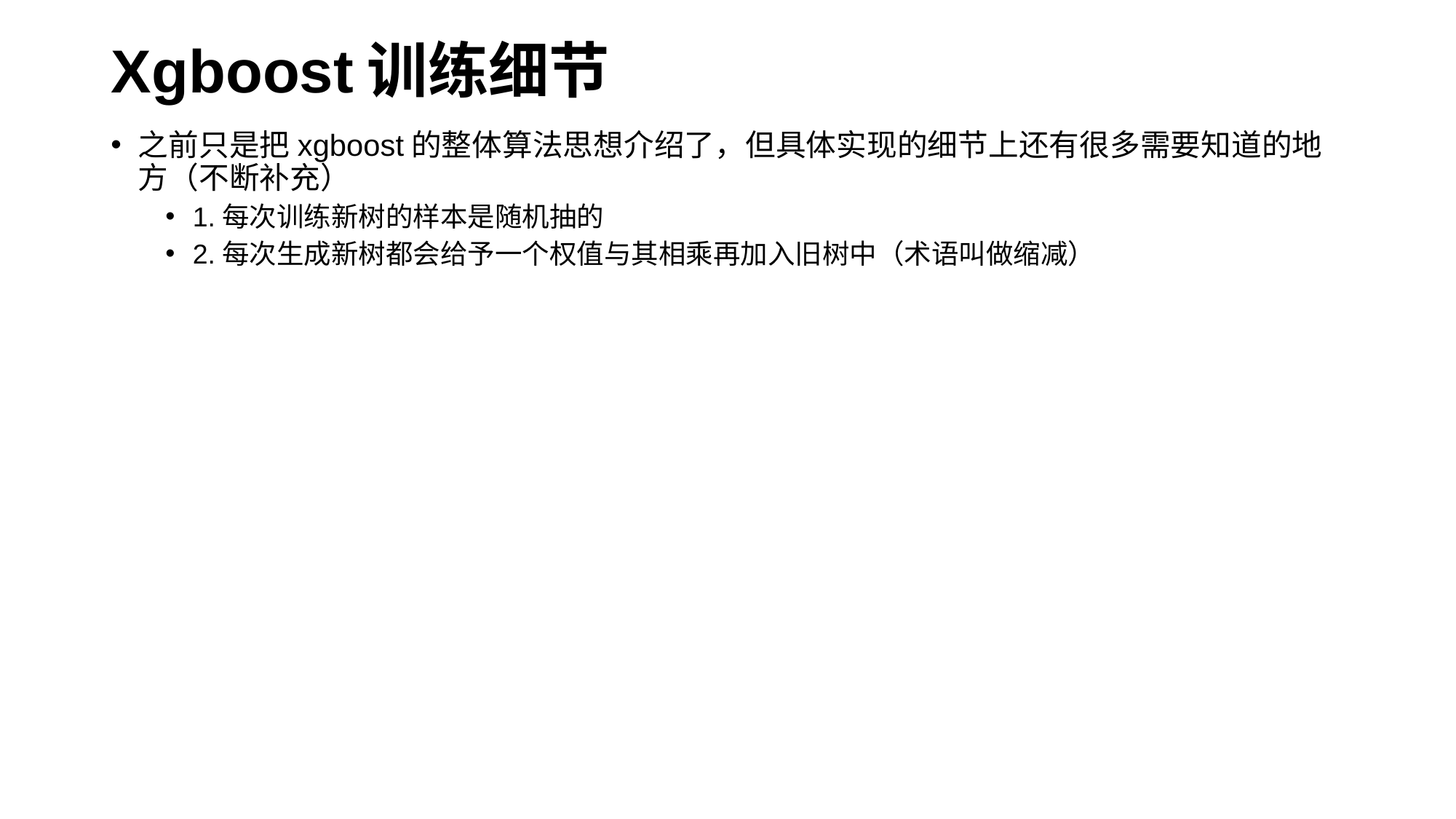

# Xgboost训练细节
之前只是把xgboost的整体算法思想介绍了，但具体实现的细节上还有很多需要知道的地方（不断补充）
1.每次训练新树的样本是随机抽的
2.每次生成新树都会给予一个权值与其相乘再加入旧树中（术语叫做缩减）